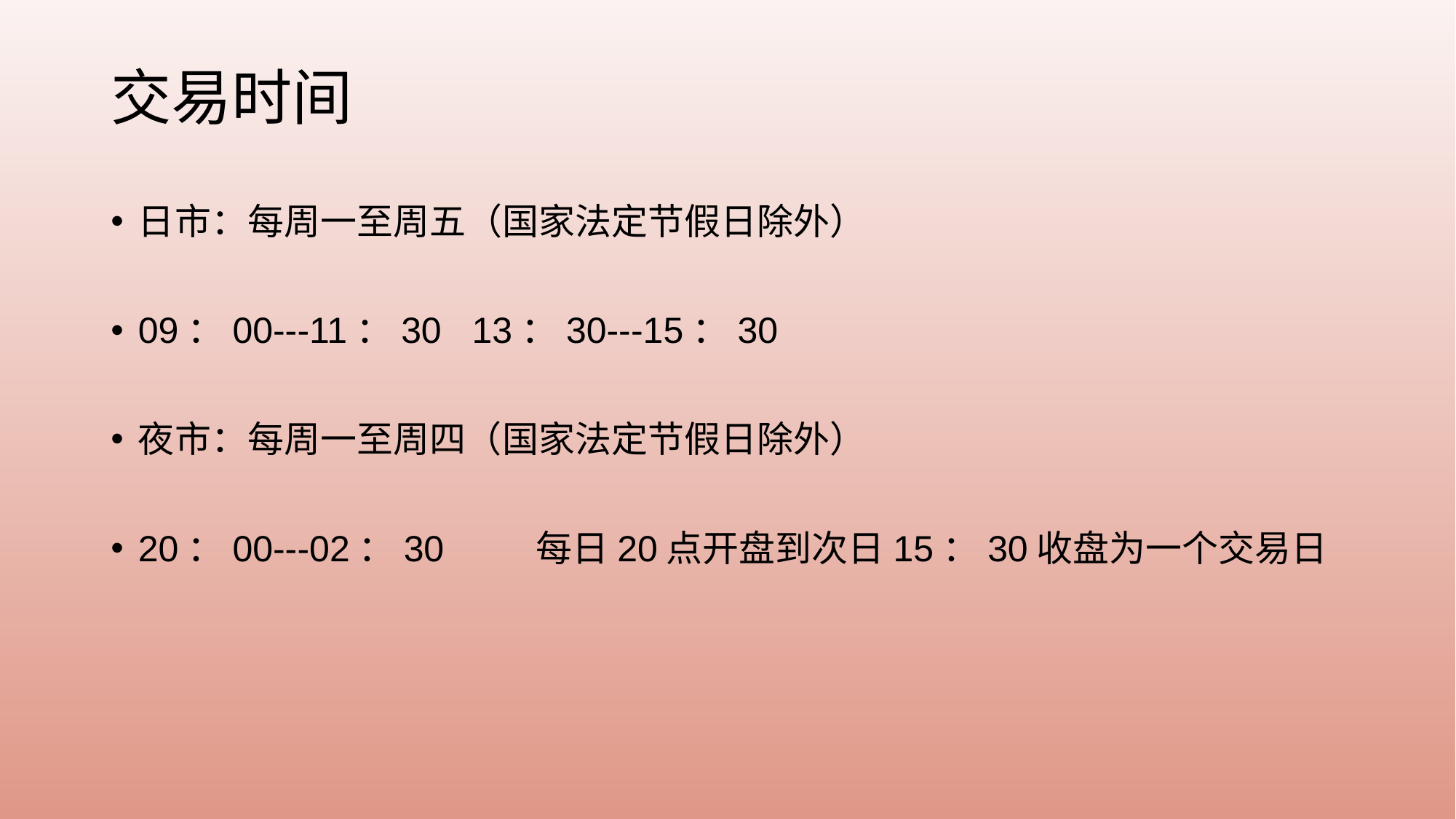

# 交易时间
日市：每周一至周五（国家法定节假日除外）

09：00---11：30   13：30---15：30

夜市：每周一至周四（国家法定节假日除外）

20：00---02：30 　　每日20点开盘到次日15：30收盘为一个交易日